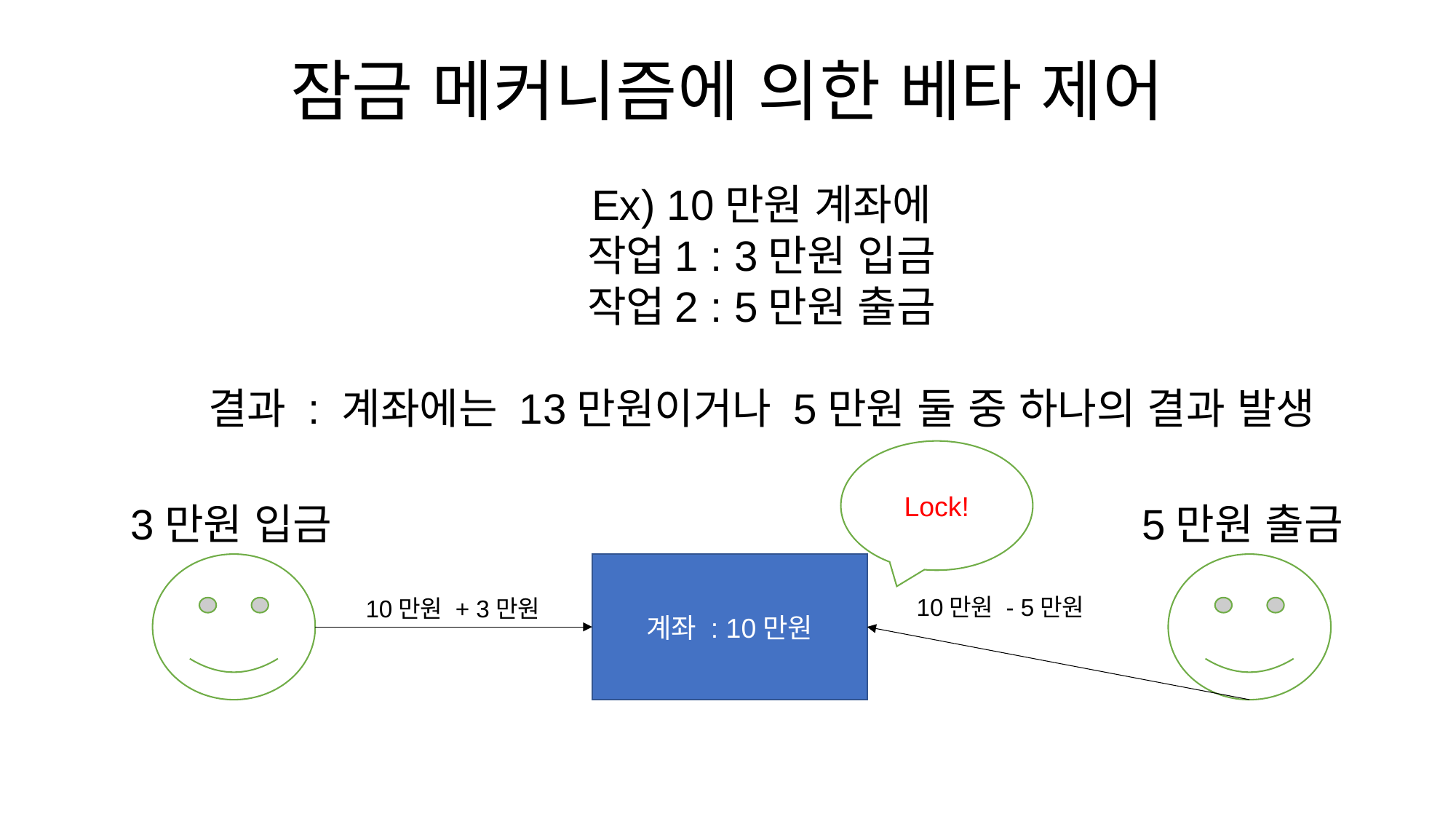

# 잠금 메커니즘에 의한 베타 제어
Ex) 10만원 계좌에
작업1 : 3만원 입금
작업2 : 5만원 출금

결과 : 계좌에는 13만원이거나 5만원 둘 중 하나의 결과 발생
Lock!
3만원 입금
5만원 출금

계좌 : 10만원

10만원 - 5만원
10만원 + 3만원